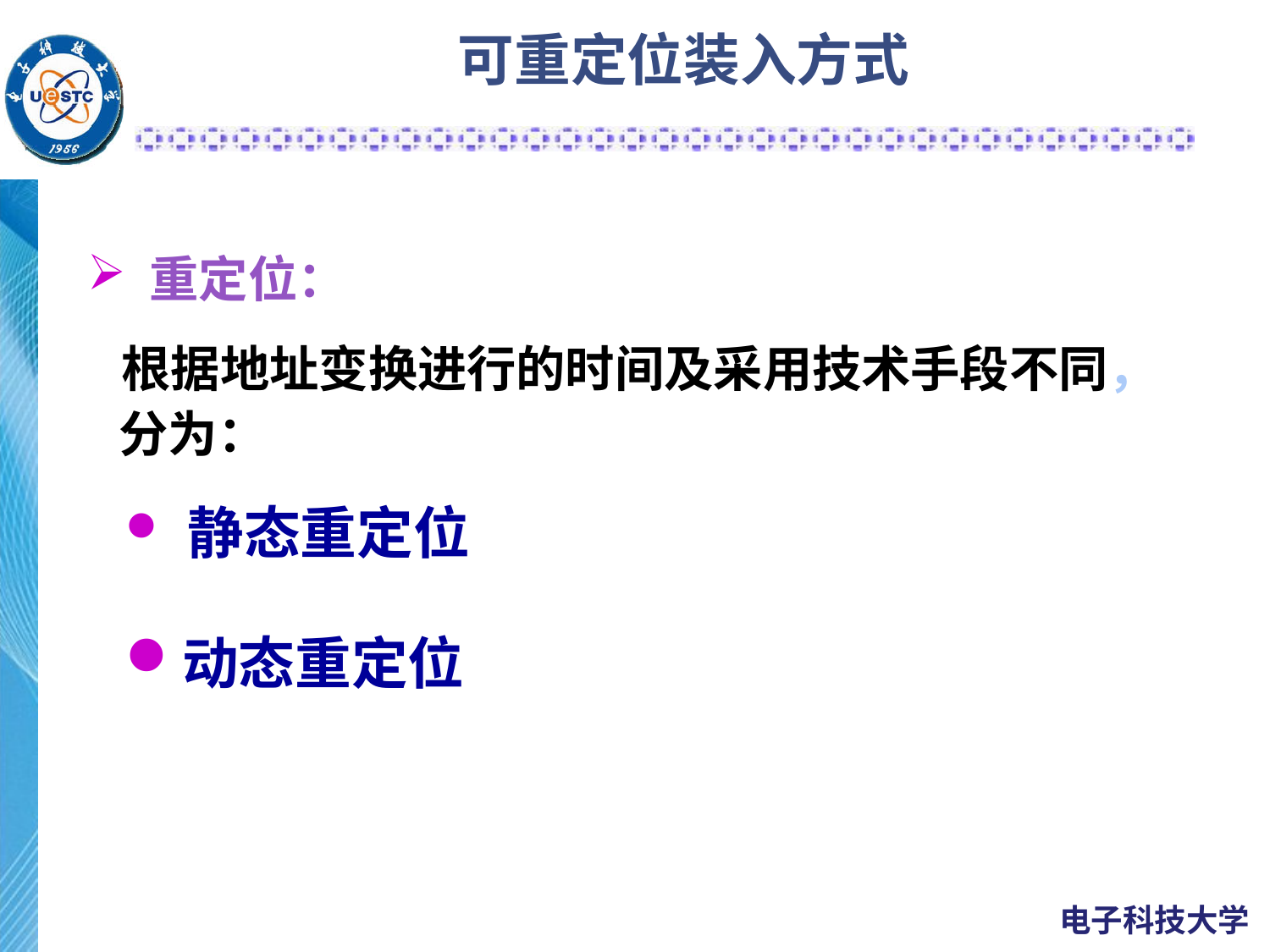

# 可重定位装入方式
 重定位：
  根据地址变换进行的时间及采用技术手段不同，分为：
 静态重定位
动态重定位